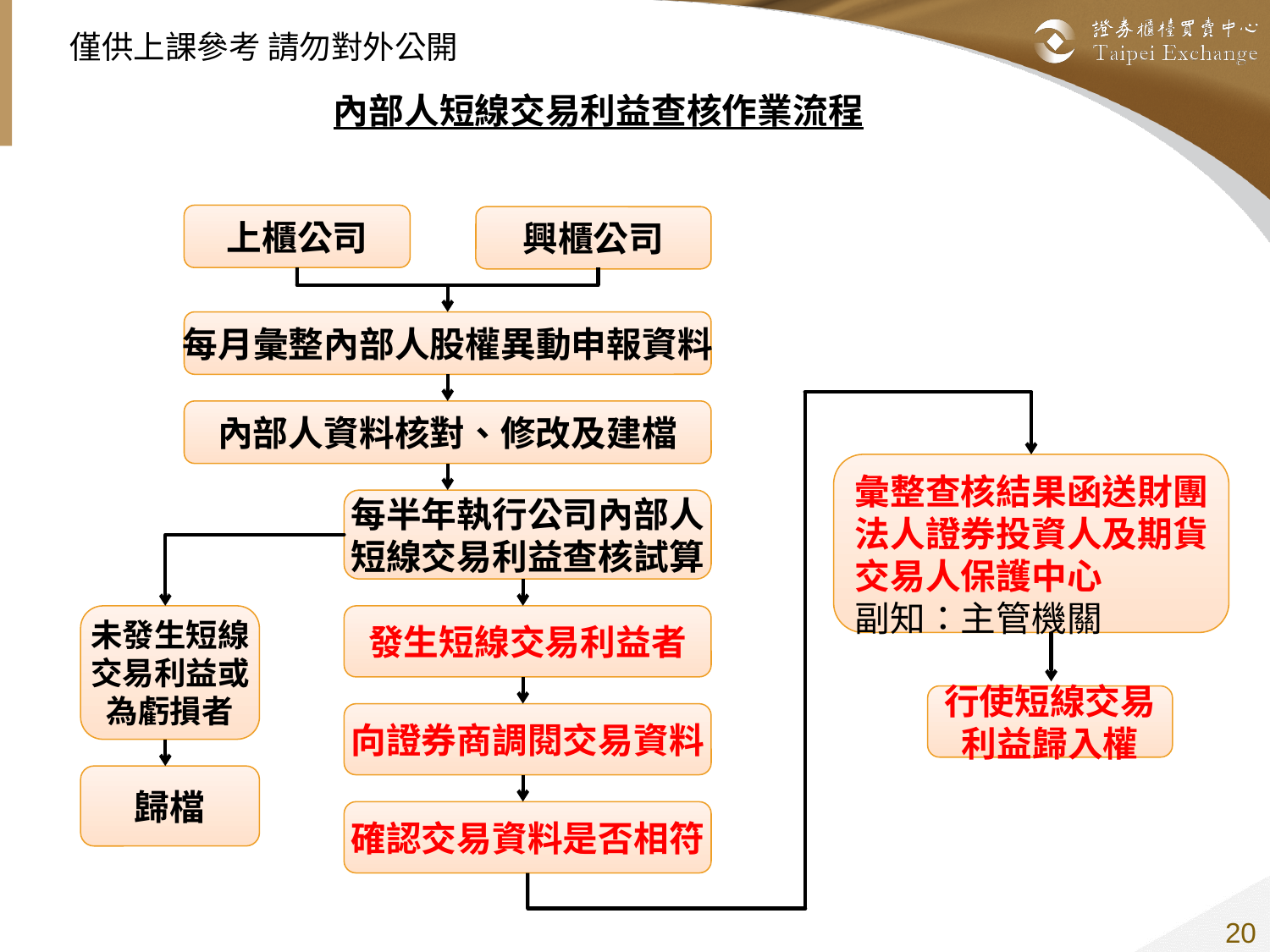

內部人短線交易利益查核作業流程
上櫃公司
興櫃公司
每月彙整內部人股權異動申報資料
內部人資料核對、修改及建檔
彙整查核結果函送財團
法人證券投資人及期貨
交易人保護中心
副知：主管機關

每半年執行公司內部人
短線交易利益查核試算
未發生短線
交易利益或
為虧損者
發生短線交易利益者
行使短線交易
利益歸入權
向證券商調閱交易資料
歸檔
確認交易資料是否相符